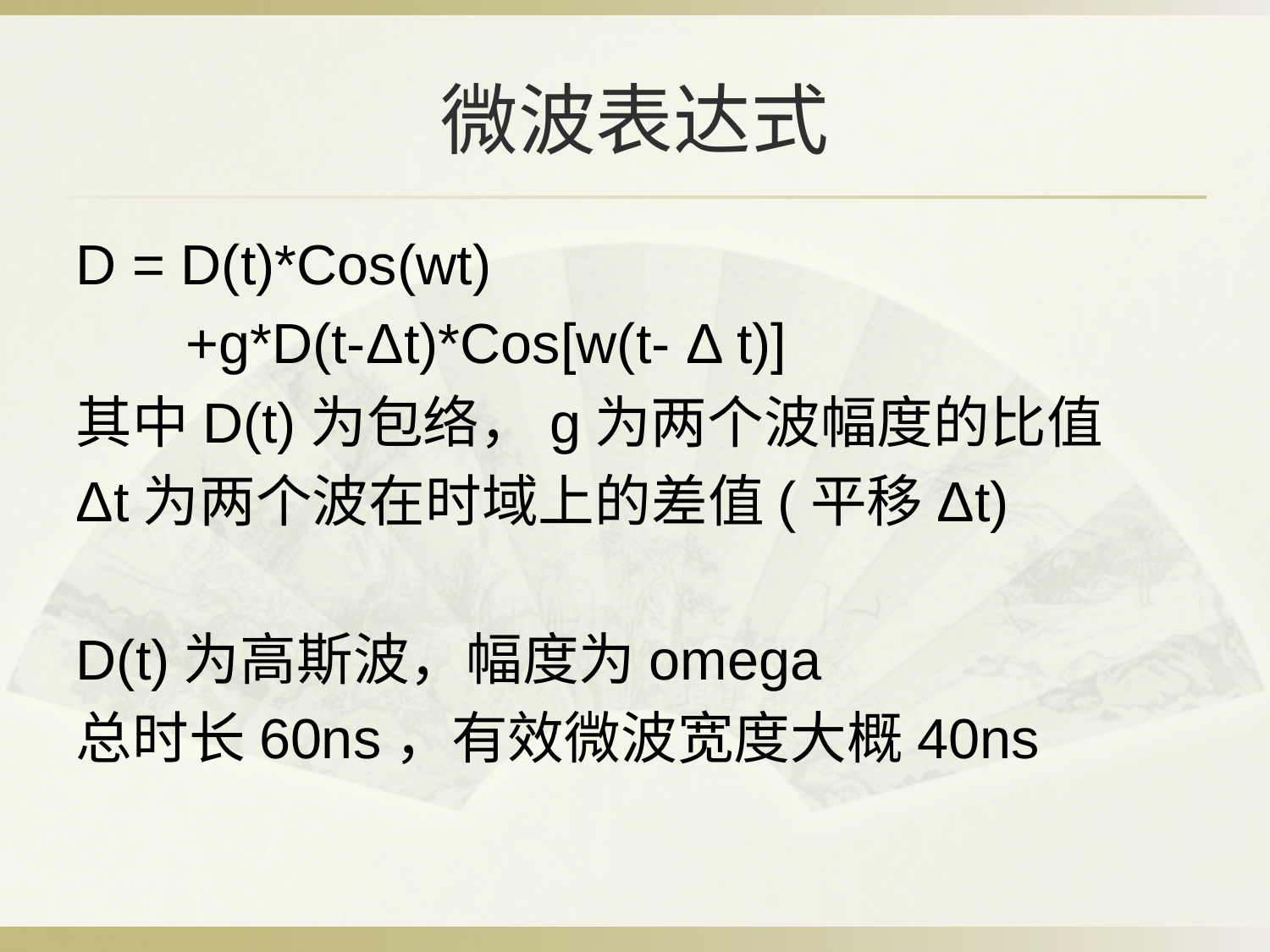

# 微波表达式
D = D(t)*Cos(wt)
       +g*D(t-Δt)*Cos[w(t- Δ t)]
其中D(t)为包络，g为两个波幅度的比值
Δt为两个波在时域上的差值(平移Δt)

D(t)为高斯波，幅度为omega
总时长60ns，有效微波宽度大概40ns